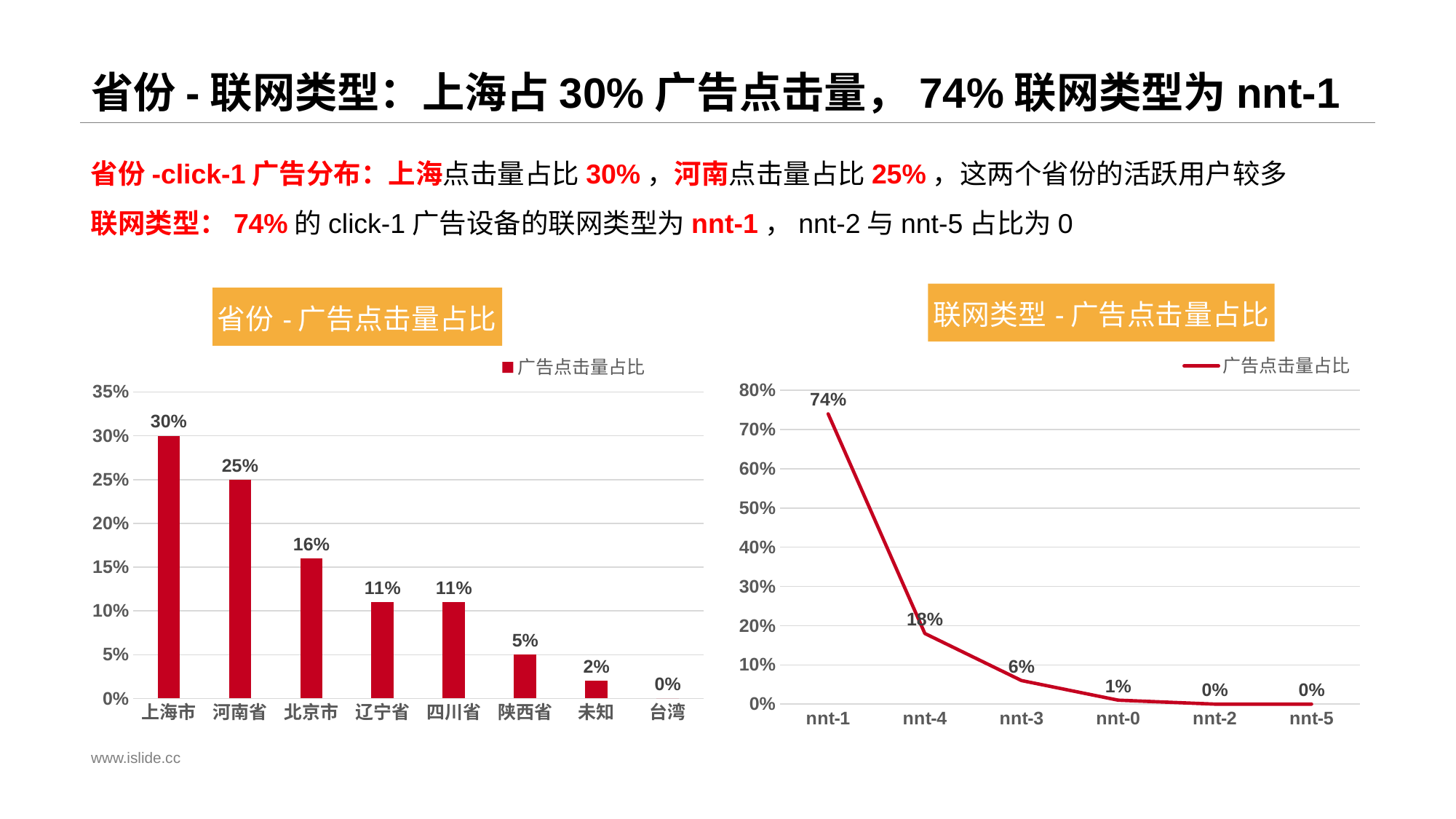

# 省份-联网类型：上海占30%广告点击量，74%联网类型为nnt-1
省份-click-1广告分布：上海点击量占比30%，河南点击量占比25%，这两个省份的活跃用户较多
联网类型：74%的click-1广告设备的联网类型为nnt-1，nnt-2与nnt-5占比为0

### Chart: 联网类型-广告点击量占比

| Category | 广告点击量占比 |
|---|---|
| nnt-1 | 0.74 |
| nnt-4 | 0.18 |
| nnt-3 | 0.06 |
| nnt-0 | 0.01 |
| nnt-2 | 0.0 |
| nnt-5 | 0.0 |

### Chart: 省份-广告点击量占比

| Category | 广告点击量占比 |
|---|---|
| 上海市 | 0.3 |
| 河南省 | 0.25 |
| 北京市 | 0.16 |
| 辽宁省 | 0.11 |
| 四川省 | 0.11 |
| 陕西省 | 0.05 |
| 未知 | 0.02 |
| 台湾 | 0.0 |
www.islide.cc